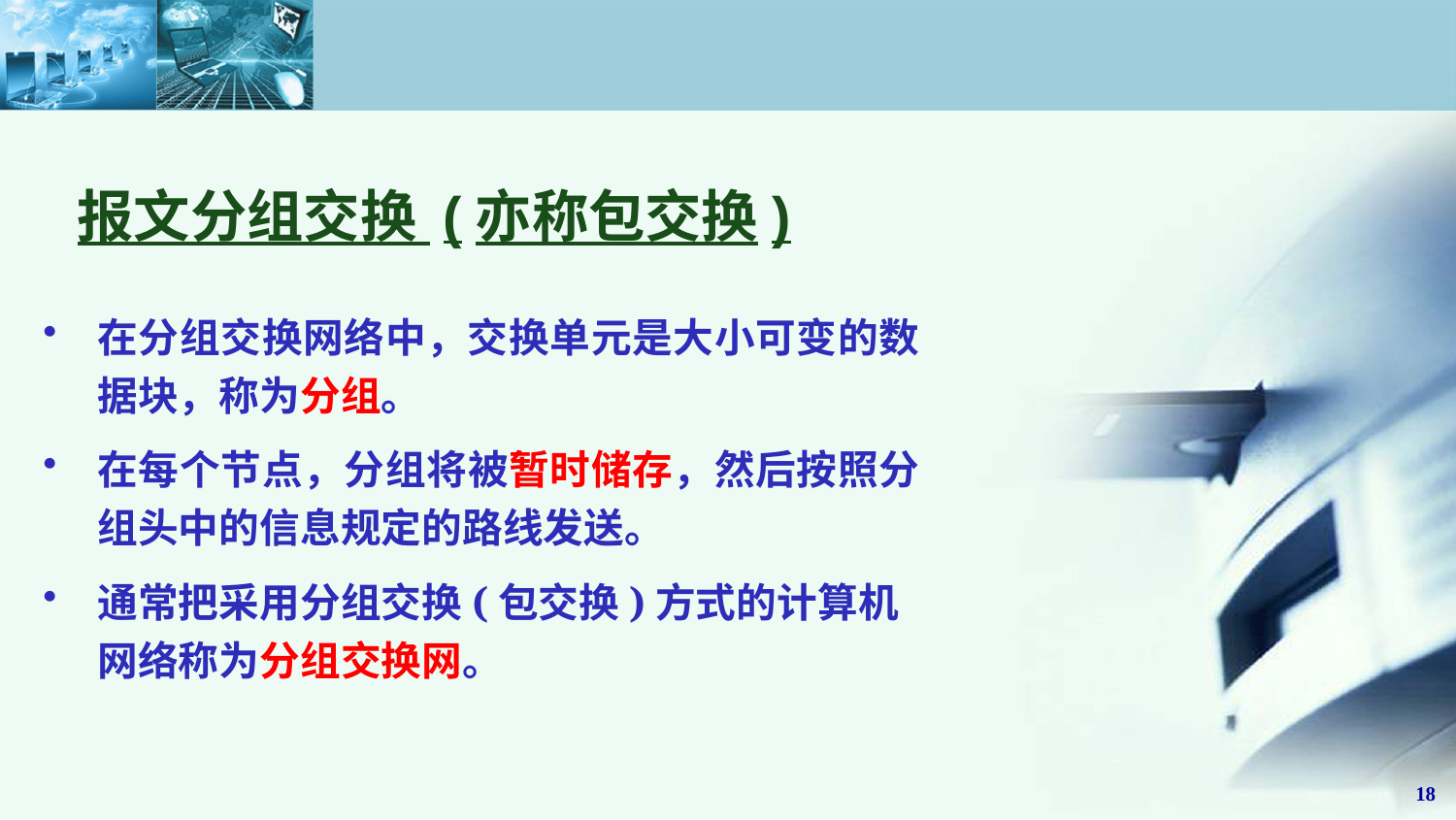

报文分组交换 (亦称包交换)
在分组交换网络中，交换单元是大小可变的数据块，称为分组。
在每个节点，分组将被暂时储存，然后按照分组头中的信息规定的路线发送。
通常把采用分组交换(包交换)方式的计算机网络称为分组交换网。
18